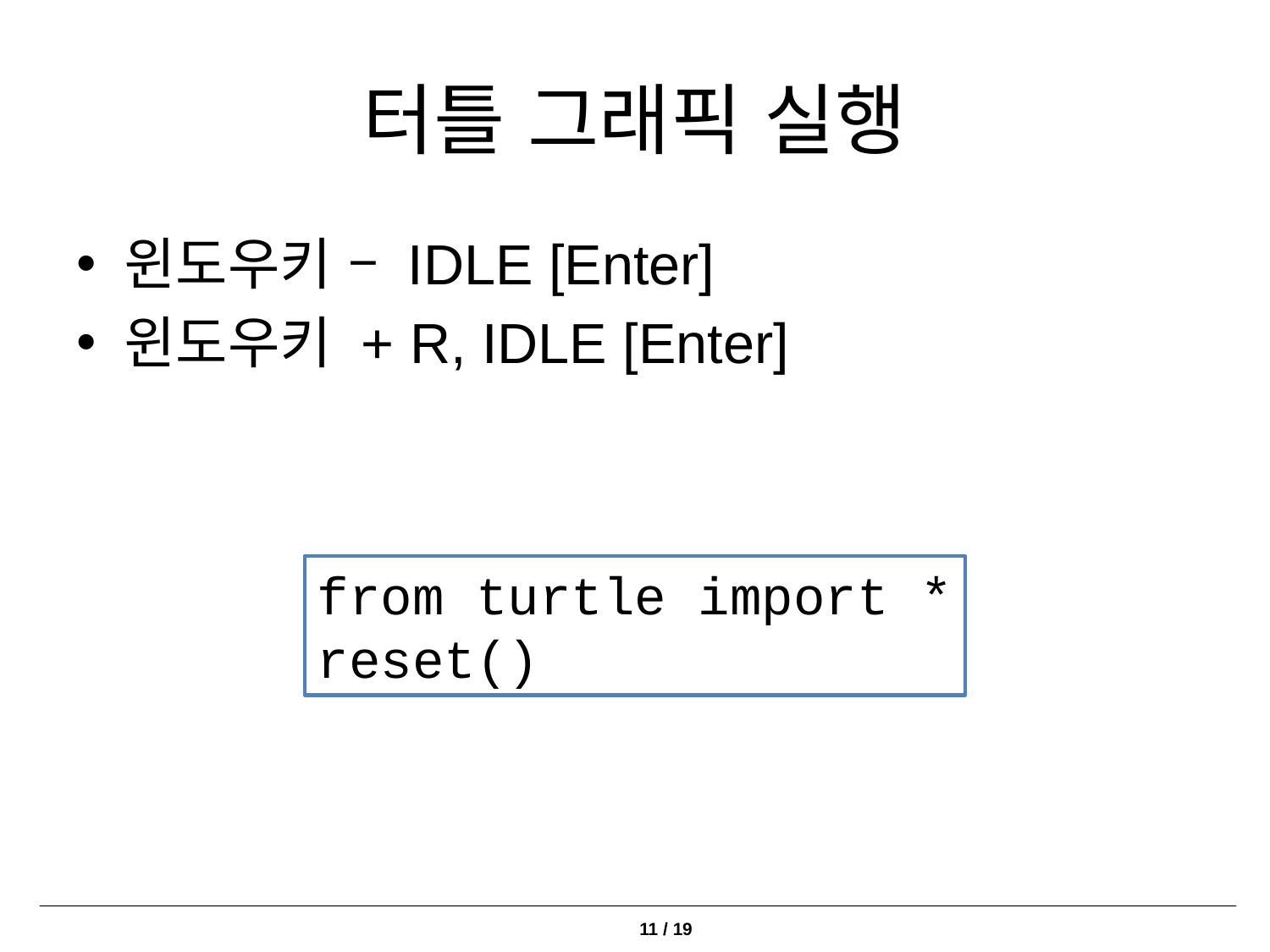

# 터틀 그래픽 실행
윈도우키 – IDLE [Enter]
윈도우키 + R, IDLE [Enter]
from turtle import *
reset()